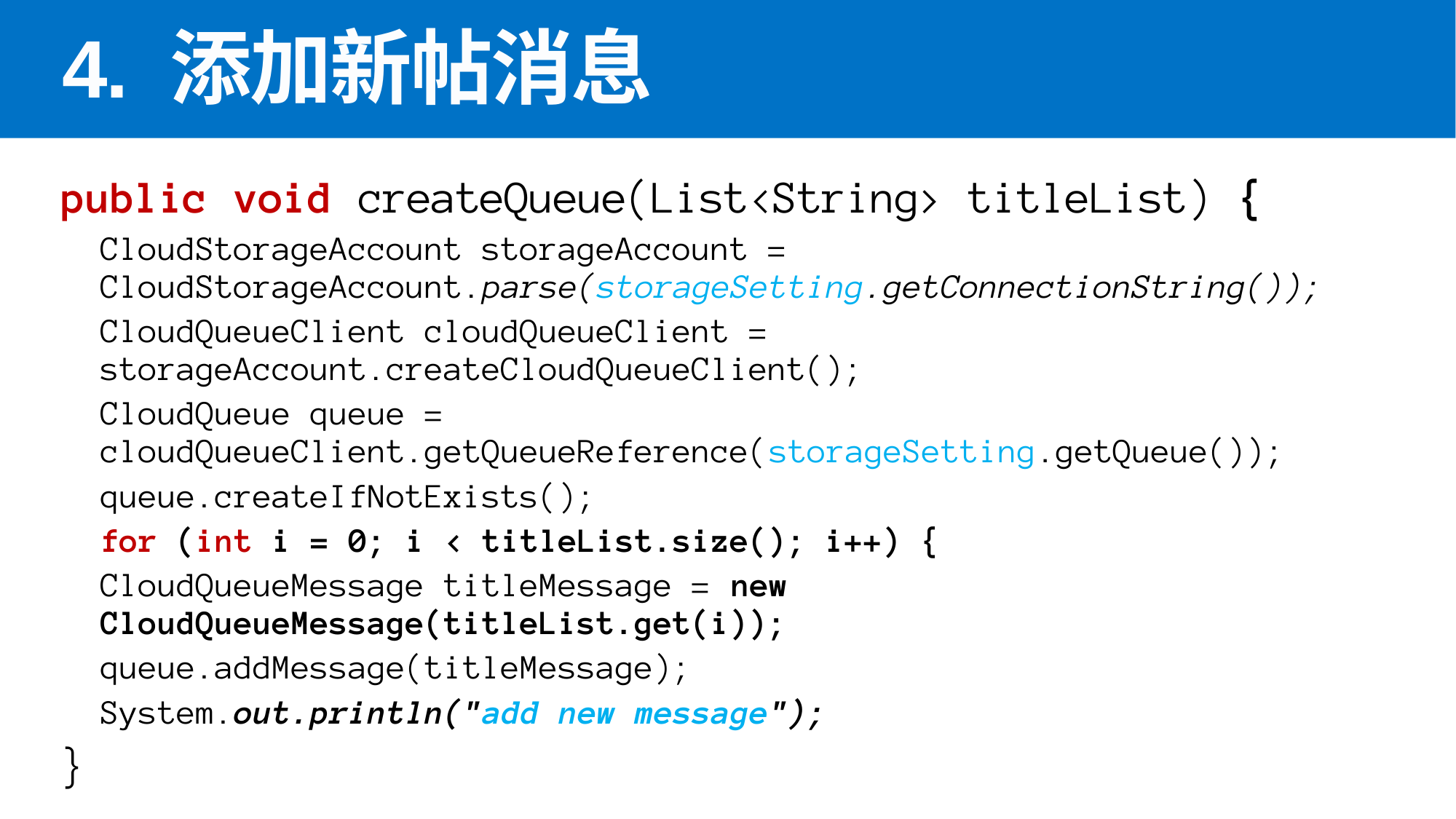

# 4. 添加新帖消息
public void createQueue(List<String> titleList) {
CloudStorageAccount storageAccount = CloudStorageAccount.parse(storageSetting.getConnectionString());
CloudQueueClient cloudQueueClient = storageAccount.createCloudQueueClient();
CloudQueue queue = cloudQueueClient.getQueueReference(storageSetting.getQueue());
queue.createIfNotExists();
for (int i = 0; i < titleList.size(); i++) {
CloudQueueMessage titleMessage = new CloudQueueMessage(titleList.get(i));
queue.addMessage(titleMessage);
System.out.println("add new message");
}